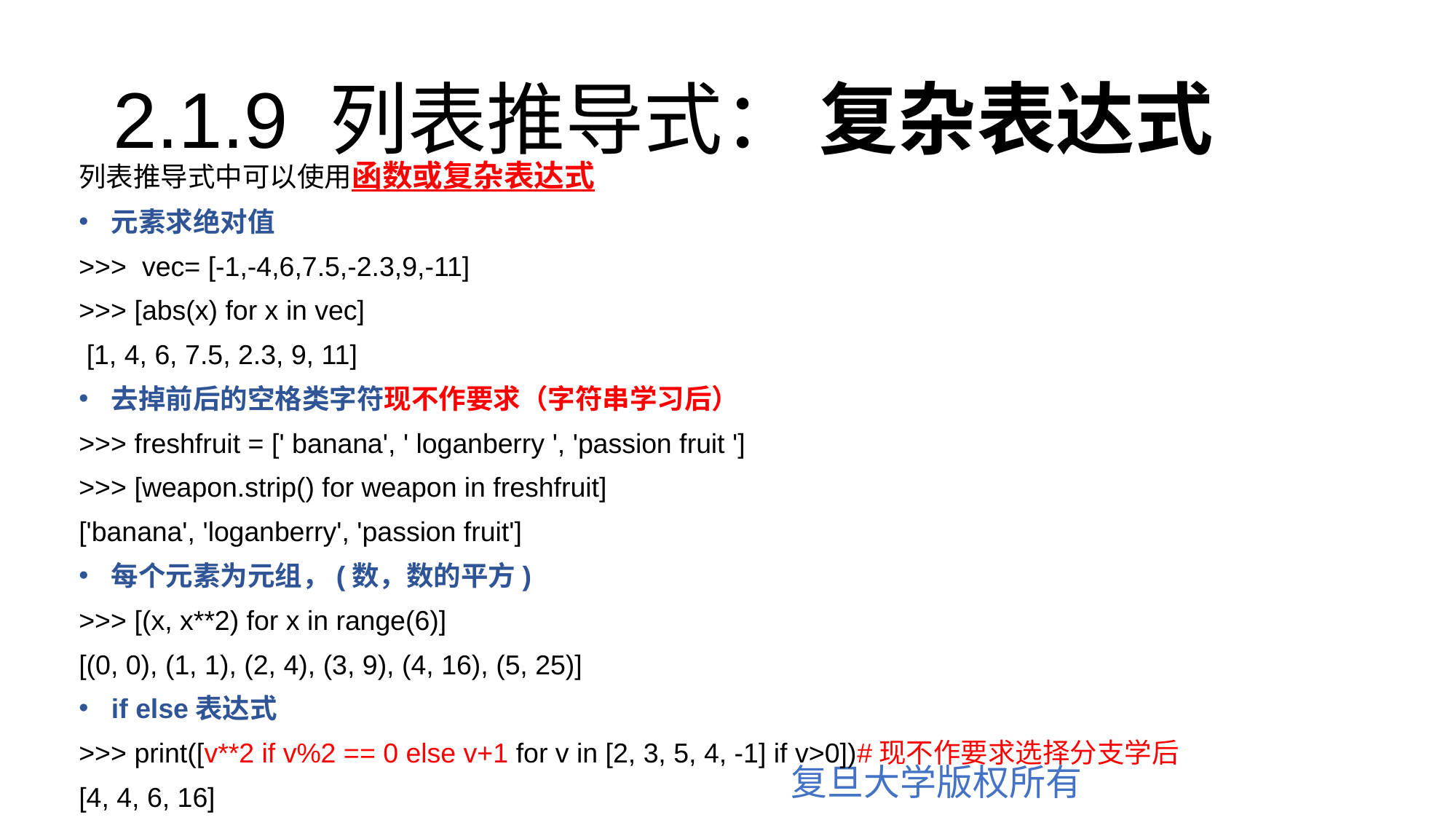

# 2.1.9 列表推导式： 复杂表达式
列表推导式中可以使用函数或复杂表达式
元素求绝对值
>>>  vec= [-1,-4,6,7.5,-2.3,9,-11]
>>> [abs(x) for x in vec]
 [1, 4, 6, 7.5, 2.3, 9, 11]
去掉前后的空格类字符现不作要求（字符串学习后）
>>> freshfruit = [' banana', ' loganberry ', 'passion fruit ']
>>> [weapon.strip() for weapon in freshfruit]
['banana', 'loganberry', 'passion fruit']
每个元素为元组，(数，数的平方)
>>> [(x, x**2) for x in range(6)]
[(0, 0), (1, 1), (2, 4), (3, 9), (4, 16), (5, 25)]
if else表达式
>>> print([v**2 if v%2 == 0 else v+1 for v in [2, 3, 5, 4, -1] if v>0])#现不作要求选择分支学后
[4, 4, 6, 16]